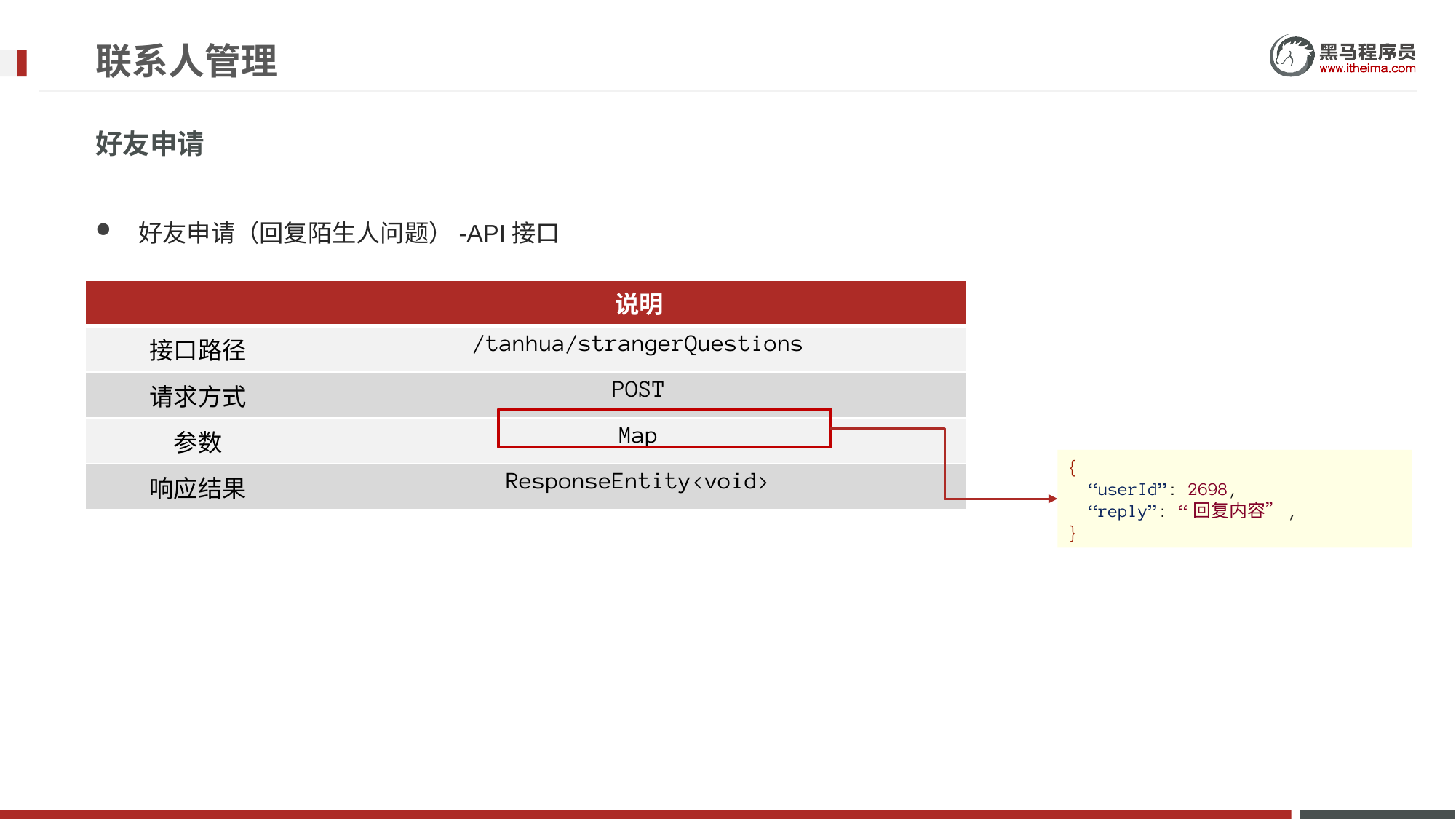

# 联系人管理
好友申请
好友申请（回复陌生人问题）-API接口
|  | 说明 |
| --- | --- |
| 接口路径 | /tanhua/strangerQuestions |
| 请求方式 | POST |
| 参数 | Map |
| 响应结果 | ResponseEntity<void> |

{
  “userId”: 2698,
  “reply”: “回复内容”,
}